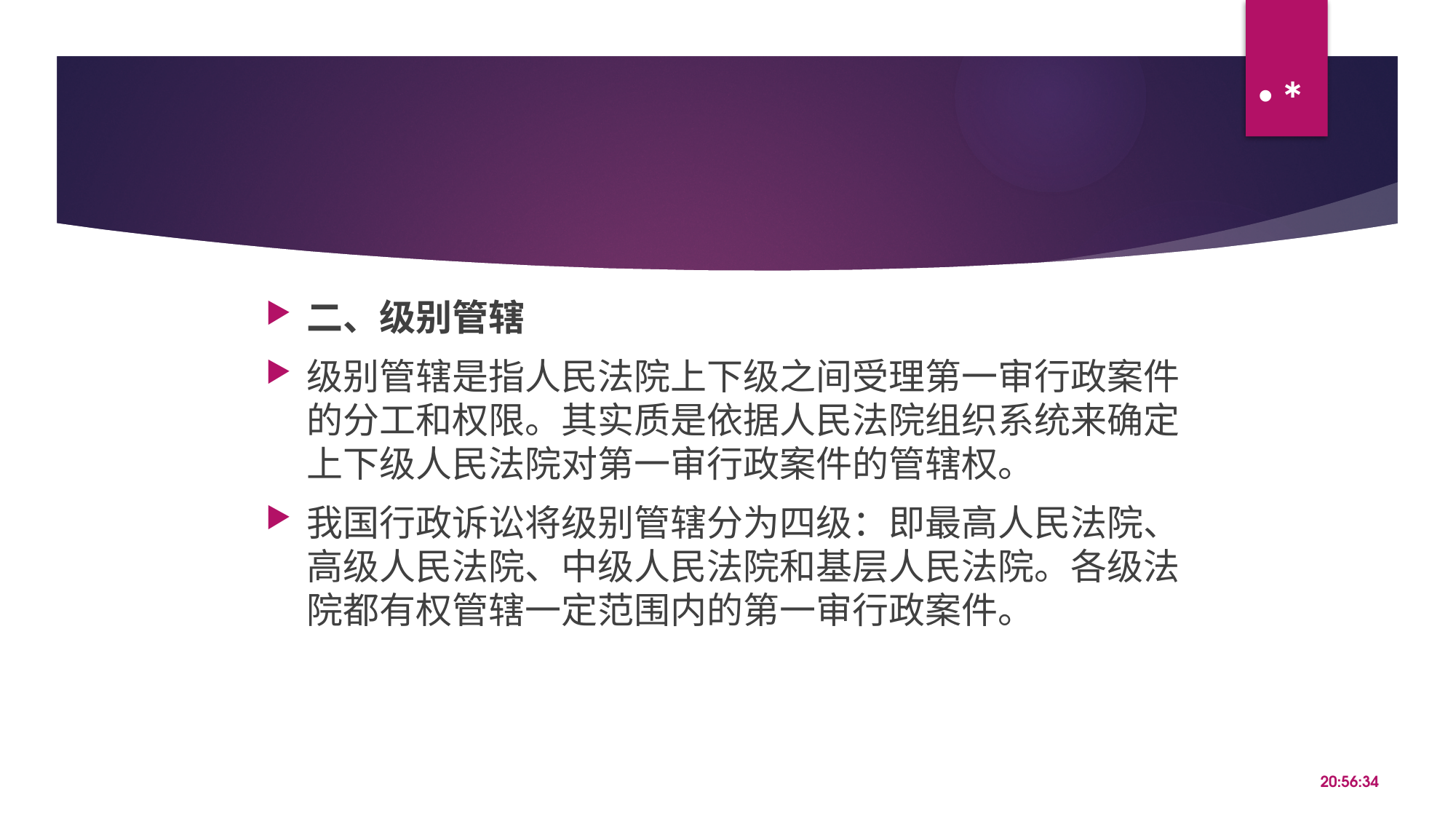

*
#
二、级别管辖
级别管辖是指人民法院上下级之间受理第一审行政案件的分工和权限。其实质是依据人民法院组织系统来确定上下级人民法院对第一审行政案件的管辖权。
我国行政诉讼将级别管辖分为四级：即最高人民法院、高级人民法院、中级人民法院和基层人民法院。各级法院都有权管辖一定范围内的第一审行政案件。
20:56:34